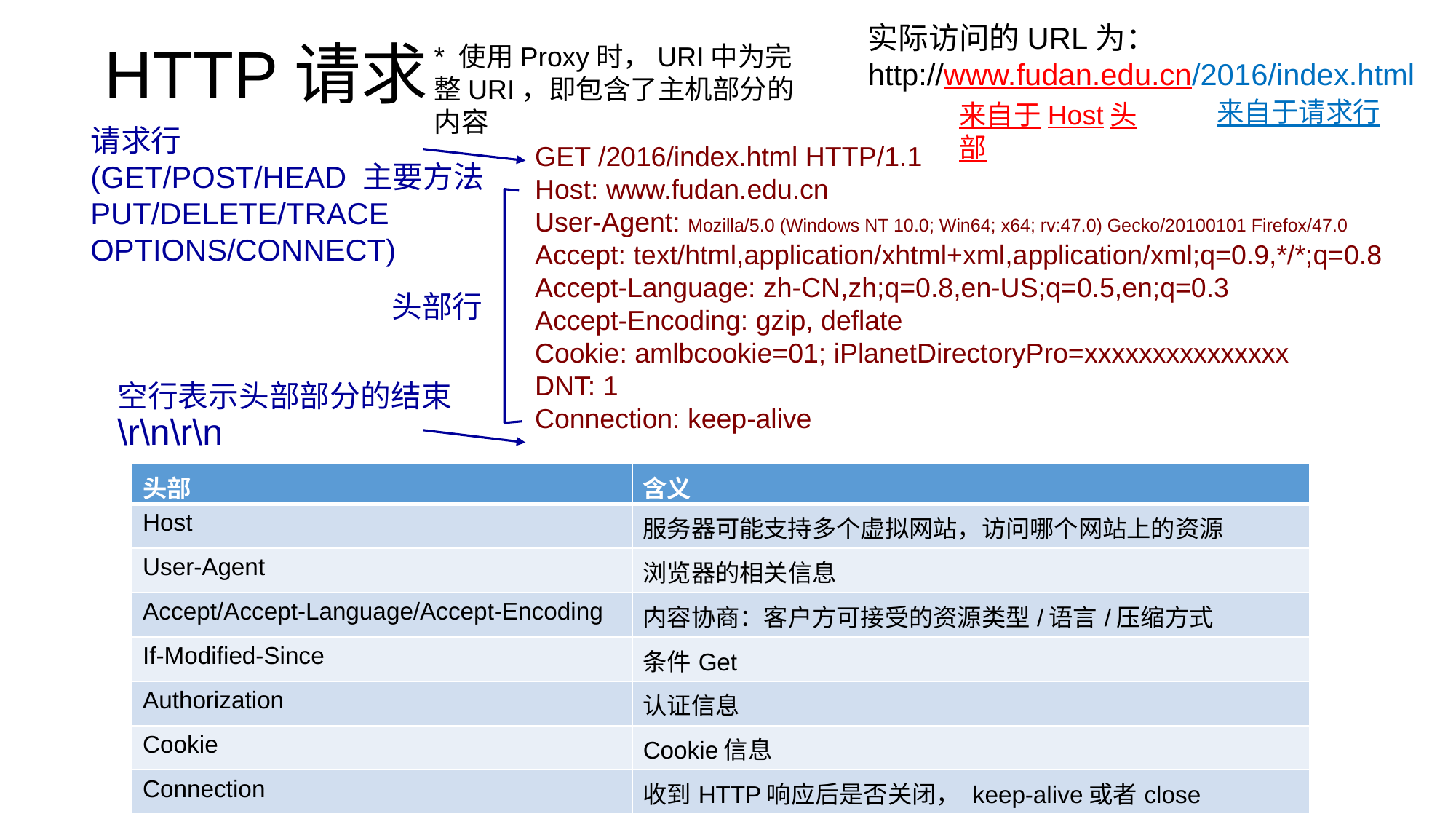

# HTTP请求
实际访问的URL为： http://www.fudan.edu.cn/2016/index.html
来自于请求行
来自于Host头部
* 使用Proxy时，URI中为完整URI，即包含了主机部分的内容
请求行
(GET/POST/HEAD 主要方法
PUT/DELETE/TRACE
OPTIONS/CONNECT)
GET /2016/index.html HTTP/1.1
Host: www.fudan.edu.cn
User-Agent: Mozilla/5.0 (Windows NT 10.0; Win64; x64; rv:47.0) Gecko/20100101 Firefox/47.0
Accept: text/html,application/xhtml+xml,application/xml;q=0.9,*/*;q=0.8
Accept-Language: zh-CN,zh;q=0.8,en-US;q=0.5,en;q=0.3
Accept-Encoding: gzip, deflate
Cookie: amlbcookie=01; iPlanetDirectoryPro=xxxxxxxxxxxxxxx
DNT: 1
Connection: keep-alive

头部行
空行表示头部部分的结束
\r\n\r\n

| 头部 | 含义 |
| --- | --- |
| Host | 服务器可能支持多个虚拟网站，访问哪个网站上的资源 |
| User-Agent | 浏览器的相关信息 |
| Accept/Accept-Language/Accept-Encoding | 内容协商：客户方可接受的资源类型/语言/压缩方式 |
| If-Modified-Since | 条件Get |
| Authorization | 认证信息 |
| Cookie | Cookie信息 |
| Connection | 收到HTTP响应后是否关闭， keep-alive或者close |